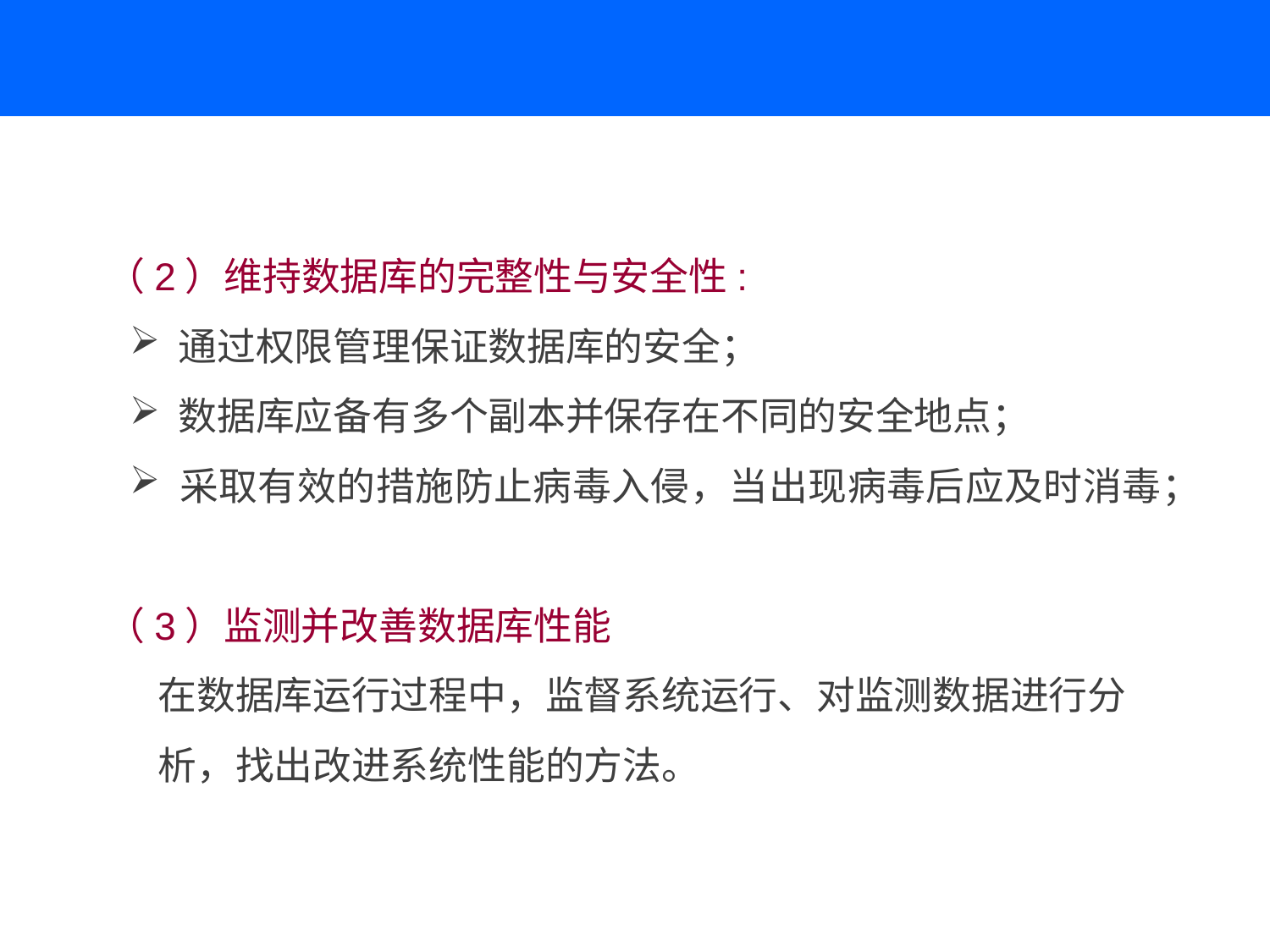

（2）维持数据库的完整性与安全性:
 通过权限管理保证数据库的安全；
 数据库应备有多个副本并保存在不同的安全地点；
 采取有效的措施防止病毒入侵，当出现病毒后应及时消毒；

（3）监测并改善数据库性能
在数据库运行过程中，监督系统运行、对监测数据进行分析，找出改进系统性能的方法。